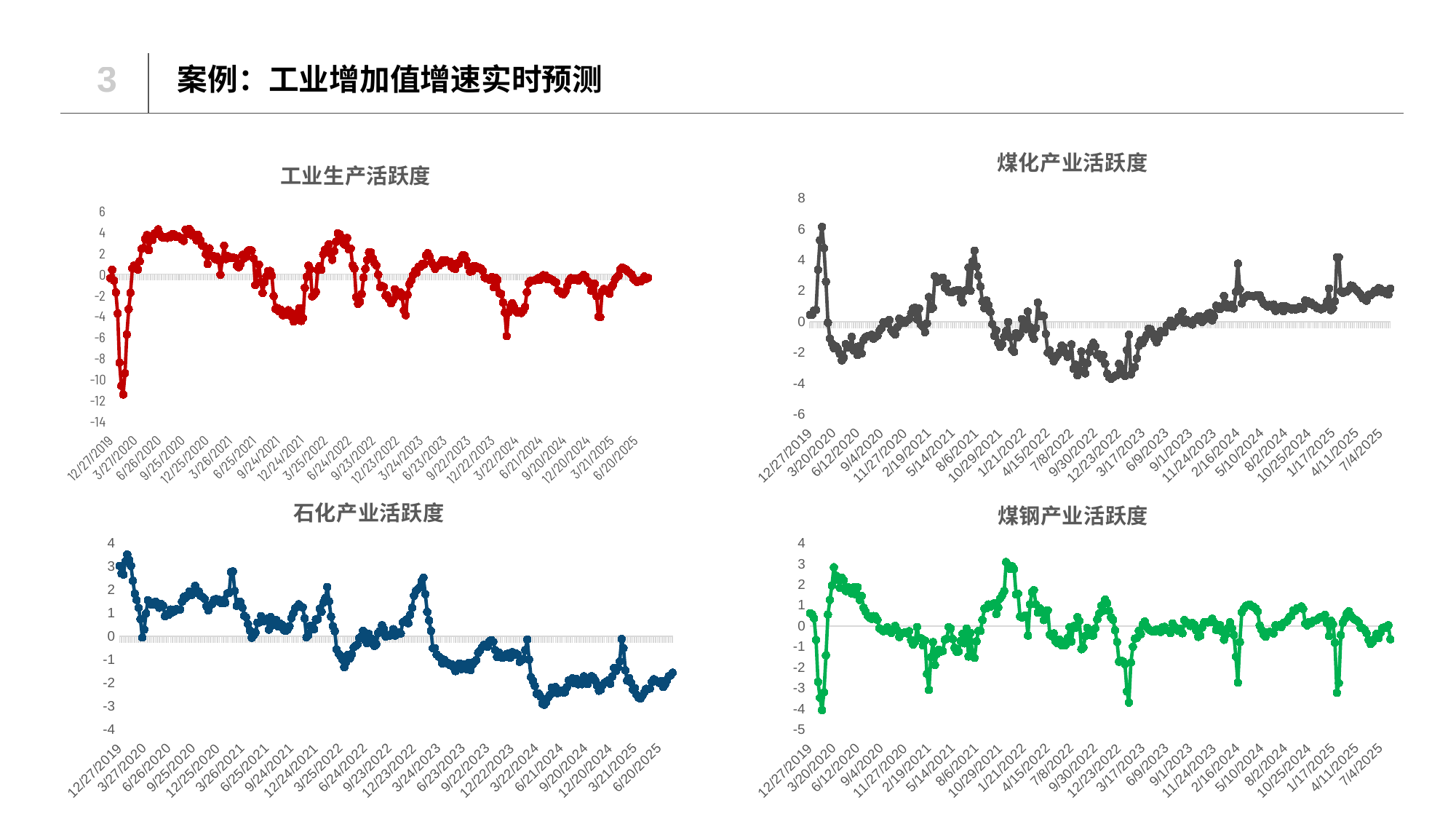

3
案例：工业增加值增速实时预测

### Chart: 煤化产业活跃度

| Category | Factor2 |
|---|---|
| 43826 | 0.44612192114386 |
| 43833 | 0.454455072884452 |
| 43840 | 0.734441106152048 |
| 43847 | 0.773106941609647 |
| 43854 | 3.372491476814 |
| 43861 | 5.2777097217059 |
| 43868 | 6.14568991715124 |
| 43875 | 4.77506882670713 |
| 43882 | 2.602313068829 |
| 43889 | -0.0584845252786355 |
| 43896 | -1.08663951090296 |
| 43903 | -1.41236689815006 |
| 43910 | -1.71290328892399 |
| 43917 | -1.58765621652608 |
| 43924 | -1.7674899274066 |
| 43931 | -2.08682796248024 |
| 43938 | -2.50562704366759 |
| 43945 | -2.31606998983006 |
| 43952 | -1.45287072923694 |
| 43959 | -1.68555113706452 |
| 43966 | -1.62135925748788 |
| 43973 | -0.983978097784322 |
| 43980 | -1.85870210614772 |
| 43987 | -1.65642571119172 |
| 43994 | -2.15972571693438 |
| 44001 | -1.58562341903214 |
| 44008 | -2.05983222549177 |
| 44015 | -1.19117176475949 |
| 44022 | -0.998618883556972 |
| 44029 | -0.941892956953766 |
| 44036 | -0.91082893543867 |
| 44043 | -0.845009892317515 |
| 44050 | -1.10302101335275 |
| 44057 | -0.987913853951937 |
| 44064 | -0.897820826810582 |
| 44071 | -0.576606108339129 |
| 44078 | -0.414030172070372 |
| 44085 | -0.0271751765012019 |
| 44092 | -0.0988098247221961 |
| 44099 | -0.131613932095057 |
| 44106 | 0.115289763778342 |
| 44113 | -0.541631331144511 |
| 44120 | -0.700258496966848 |
| 44127 | -0.823615204545857 |
| 44134 | -0.35782916461123 |
| 44141 | 0.19610710143707 |
| 44148 | -0.0926626068230754 |
| 44155 | 0.0415646734394603 |
| 44162 | -0.0768643664492154 |
| 44169 | 0.0795168396585007 |
| 44176 | 0.169322030332167 |
| 44183 | 0.550783751603495 |
| 44190 | 0.872937433344519 |
| 44197 | 0.908317447593666 |
| 44204 | 0.143225565081731 |
| 44211 | 0.847881424177927 |
| 44218 | -0.209251926185962 |
| 44225 | -0.326170205837407 |
| 44232 | -0.679204016138484 |
| 44239 | -0.102260455462974 |
| 44246 | 1.59969672392844 |
| 44253 | 0.819587292899261 |
| 44260 | 0.913767509929162 |
| 44267 | 2.96161399383226 |
| 44274 | 2.59096104445667 |
| 44281 | 2.63310093161654 |
| 44288 | 2.82826669921331 |
| 44295 | 2.85207938994051 |
| 44302 | 2.2035464036704 |
| 44309 | 2.48958408005014 |
| 44316 | 1.9442168280924 |
| 44323 | 1.90153116983457 |
| 44330 | 1.94014264202319 |
| 44337 | 2.00820447706583 |
| 44344 | 2.02993061163737 |
| 44351 | 2.0589645921531 |
| 44358 | 1.55459704885118 |
| 44365 | 1.25083517494477 |
| 44372 | 2.00455466428831 |
| 44379 | 2.07674325007292 |
| 44386 | 3.51290723112085 |
| 44393 | 2.01156365503727 |
| 44400 | 3.90084806334766 |
| 44407 | 4.61399963847854 |
| 44414 | 3.58300328451742 |
| 44421 | 2.97954263284238 |
| 44428 | 2.28589154544942 |
| 44435 | 1.31802107285084 |
| 44442 | 0.880059876614213 |
| 44449 | 1.39363157205834 |
| 44456 | 1.09472089444191 |
| 44463 | 0.624553769455479 |
| 44470 | -0.152195386636248 |
| 44477 | -0.911916452243044 |
| 44484 | -0.562993222454181 |
| 44491 | -1.365441104362 |
| 44498 | -1.63513060542017 |
| 44505 | -1.47382642659118 |
| 44512 | -0.969545138102265 |
| 44519 | -0.59712694828071 |
| 44526 | -0.0109973840631625 |
| 44533 | -1.00837886485651 |
| 44540 | -1.80972754806682 |
| 44547 | -1.95160487951357 |
| 44554 | -0.734101705514084 |
| 44561 | -1.00425135910087 |
| 44568 | -0.829990566211296 |
| 44575 | 0.174223870313167 |
| 44582 | -0.250291863920446 |
| 44589 | -0.47196517655443 |
| 44596 | 0.661178388841772 |
| 44603 | -0.353857979950655 |
| 44610 | -0.801886699997712 |
| 44617 | -1.10279635816132 |
| 44624 | -0.415000188106373 |
| 44631 | 1.24291862462557 |
| 44638 | 0.366050565970745 |
| 44645 | 0.409672466242903 |
| 44652 | 0.373209382186153 |
| 44659 | -0.786136724866831 |
| 44666 | -2.01356402078853 |
| 44673 | -1.84808972770914 |
| 44680 | -2.19761260570616 |
| 44687 | -2.55605282295888 |
| 44694 | -2.31294356806239 |
| 44701 | -2.15170578580444 |
| 44708 | -1.96714070520695 |
| 44715 | -1.54810048977727 |
| 44722 | -1.64015242720842 |
| 44729 | -2.01490890546117 |
| 44736 | -2.26653603237729 |
| 44743 | -2.09589915179375 |
| 44750 | -1.47038339259699 |
| 44757 | -3.04472399313619 |
| 44764 | -2.78019981611271 |
| 44771 | -3.47469960746971 |
| 44778 | -3.12132517892839 |
| 44785 | -1.9331988623636 |
| 44792 | -2.60751679129048 |
| 44799 | -3.3495641291017 |
| 44806 | -2.68247840549955 |
| 44813 | -1.96458347911678 |
| 44820 | -1.62512171083016 |
| 44827 | -1.36117044736428 |
| 44834 | -1.58762048652608 |
| 44841 | -2.16721163189053 |
| 44848 | -2.12155698193801 |
| 44855 | -2.39073967995717 |
| 44862 | -2.14961285314002 |
| 44869 | -2.72378054331926 |
| 44876 | -3.37431385733705 |
| 44883 | -3.59077358232348 |
| 44890 | -3.69292826515168 |
| 44897 | -3.59830377831317 |
| 44904 | -3.4979156658214 |
| 44911 | -3.46230218550184 |
| 44918 | -2.72318022774381 |
| 44925 | -2.99810034602401 |
| 44932 | -3.39080821028075 |
| 44939 | -3.52040904302898 |
| 44946 | -1.83978316363497 |
| 44953 | -0.837820213713652 |
| 44960 | -3.40596162965857 |
| 44967 | -3.05182753748016 |
| 44974 | -2.9432584935613 |
| 44981 | -2.37293932800743 |
| 44988 | -1.56297857089207 |
| 44995 | -1.21002585365192 |
| 45002 | -1.37720037711778 |
| 45009 | -1.11576881683438 |
| 45016 | -0.846283752243519 |
| 45023 | -0.446950003633741 |
| 45030 | -0.4945521201348 |
| 45037 | -0.738611443032729 |
| 45044 | -1.09096277285336 |
| 45051 | -1.33639058786934 |
| 45058 | -1.07332392127834 |
| 45065 | -0.612882542071644 |
| 45072 | -0.652662874356757 |
| 45079 | -0.684877718203139 |
| 45086 | -0.251675583616451 |
| 45093 | -0.159122749444463 |
| 45100 | 0.0764441660788543 |
| 45107 | -0.320154926259329 |
| 45114 | -0.10747543561833 |
| 45121 | 0.00432108422929316 |
| 45128 | 0.297775310325779 |
| 45135 | 0.353917850801229 |
| 45142 | 0.665541670591275 |
| 45149 | -0.0760489279533301 |
| 45156 | 0.131084436757269 |
| 45163 | -0.0447248351032697 |
| 45170 | -0.0575440993945431 |
| 45177 | -0.181745254202153 |
| 45184 | 0.129258897994132 |
| 45191 | 0.114910905662561 |
| 45198 | 0.347840439001252 |
| 45205 | 0.330809749679367 |
| 45212 | -0.0188406802215703 |
| 45219 | 0.133520062343783 |
| 45226 | 0.364315825935895 |
| 45233 | 0.534442892926849 |
| 45240 | 0.566770254703755 |
| 45247 | 0.0871320359900502 |
| 45254 | 0.337375097336934 |
| 45261 | 1.03859210771583 |
| 45268 | 1.02232536743035 |
| 45275 | 0.816863663248493 |
| 45282 | 0.94679032166252 |
| 45289 | 1.67425249238799 |
| 45296 | 1.16120355347297 |
| 45303 | 0.915365341038089 |
| 45310 | 1.04696065199187 |
| 45317 | 1.10512310826399 |
| 45324 | 0.855556379411531 |
| 45331 | 1.93796970485187 |
| 45338 | 3.76912240996782 |
| 45345 | 2.1159540589612 |
| 45352 | 1.18937221430979 |
| 45359 | 1.51296255704444 |
| 45366 | 1.64252609345054 |
| 45373 | 1.72543925707882 |
| 45380 | 1.66556973799764 |
| 45387 | 1.67778449212287 |
| 45394 | 1.6491471136237 |
| 45401 | 1.69785126519395 |
| 45408 | 1.7099791209129 |
| 45415 | 1.73273049185984 |
| 45422 | 1.4267521707985 |
| 45429 | 1.17224328027159 |
| 45436 | 1.11211626969188 |
| 45443 | 0.991353049113779 |
| 45450 | 1.08444616739082 |
| 45457 | 0.992044493231242 |
| 45464 | 1.12401920251248 |
| 45471 | 0.699422555211616 |
| 45478 | 0.893836752411778 |
| 45485 | 0.842760128355983 |
| 45492 | 1.00306145958703 |
| 45499 | 0.677225919537911 |
| 45506 | 1.00321751795976 |
| 45513 | 0.937205285339121 |
| 45520 | 0.877415020419181 |
| 45527 | 0.797948180784186 |
| 45534 | 0.874378890285075 |
| 45541 | 0.790942706400874 |
| 45548 | 0.831174565035885 |
| 45555 | 0.953659617443315 |
| 45562 | 0.870183849247944 |
| 45569 | 0.852496861571317 |
| 45576 | 1.38048988430404 |
| 45583 | 1.35861949744767 |
| 45590 | 1.18608915632946 |
| 45597 | 1.2636503718973 |
| 45604 | 1.08178589948335 |
| 45611 | 1.05248669720243 |
| 45618 | 0.888919454810201 |
| 45625 | 0.891064666503542 |
| 45632 | 0.801545656299616 |
| 45639 | 0.859362185841905 |
| 45646 | 0.97700190210652 |
| 45653 | 1.30492265876992 |
| 45660 | 2.15891663540904 |
| 45667 | 0.752262850692303 |
| 45674 | 0.875250161098772 |
| 45681 | 1.33573681398942 |
| 45688 | 4.1813952295683 |
| 45695 | 4.18682809909816 |
| 45702 | 1.98521668551494 |
| 45709 | 1.8694318056868 |
| 45716 | 1.93630290419452 |
| 45723 | 1.94626964133281 |
| 45730 | 2.08602283991736 |
| 45737 | 2.35081780898252 |
| 45744 | 2.3171634443092 |
| 45751 | 2.16197341240022 |
| 45758 | 2.05369127849241 |
| 45765 | 1.90698769283028 |
| 45772 | 1.75256493075428 |
| 45779 | 1.52767153156367 |
| 45786 | 1.48758232368152 |
| 45793 | 1.36658583838457 |
| 45800 | 1.74278085280126 |
| 45807 | 1.7263084291848 |
| 45814 | 1.84143397481342 |
| 45821 | 2.01014713469761 |
| 45828 | 1.92976213694704 |
| 45835 | 2.17930545280164 |
| 45842 | 2.14252726649816 |
| 45849 | 1.91444307526532 |
| 45856 | 1.99959377186413 |
| 45863 | 1.80754799531228 |
| 45870 | 1.76166565229532 |
| 45877 | 2.15162324513755 |

### Chart: 工业生产活跃度

| Category | Factor1 |
|---|---|
| 43826 | -0.400612501404634 |
| 43833 | 0.404062520865727 |
| 43840 | -0.62913878722345 |
| 43847 | -1.74912713510754 |
| 43854 | -3.75613309124195 |
| 43861 | -8.45481821260093 |
| 43868 | -10.6582684875031 |
| 43875 | -11.4836644506721 |
| 43882 | -9.45347478715672 |
| 43889 | -5.76240731208549 |
| 43896 | -3.34926696983462 |
| 43903 | -1.78758162878076 |
| 43910 | 0.545046608982545 |
| 43917 | 0.828933919916712 |
| 43924 | 0.702241370016903 |
| 43931 | 0.419410129810348 |
| 43938 | 1.2186209116979 |
| 43945 | 2.3987701111747 |
| 43952 | 2.4769042698466 |
| 43959 | 3.34263611449427 |
| 43966 | 3.70778782225583 |
| 43973 | 2.28069218817538 |
| 43980 | 3.21524960966021 |
| 43987 | 3.2634425475417 |
| 43994 | 3.84605921728435 |
| 44001 | 3.80287574199052 |
| 44008 | 4.25775827844062 |
| 44015 | 3.78012183356625 |
| 44022 | 3.50554394843584 |
| 44029 | 3.4816901536355 |
| 44036 | 3.51184312171823 |
| 44043 | 3.44070498070605 |
| 44050 | 3.63592297463215 |
| 44057 | 3.50924255184775 |
| 44064 | 3.82836602922251 |
| 44071 | 3.73684070686949 |
| 44078 | 3.52101044779644 |
| 44085 | 3.59467898239396 |
| 44092 | 3.48030784905079 |
| 44099 | 3.29651864458266 |
| 44106 | 3.15699714101687 |
| 44113 | 4.21492144423412 |
| 44120 | 3.84183527474814 |
| 44127 | 4.29617828849612 |
| 44134 | 4.01635273692774 |
| 44141 | 3.64698409385799 |
| 44148 | 3.73885940045756 |
| 44155 | 3.20802046738127 |
| 44162 | 3.7070222556394 |
| 44169 | 3.24270304469616 |
| 44176 | 2.7153970951117 |
| 44183 | 2.65916668345776 |
| 44190 | 1.88822343764349 |
| 44197 | 0.956590041791556 |
| 44204 | 2.44973632734218 |
| 44211 | 1.71245333626794 |
| 44218 | 1.71815696590958 |
| 44225 | 1.43115117222273 |
| 44232 | 1.65362663456698 |
| 44239 | 1.28432225746175 |
| 44246 | -0.0681086086992849 |
| 44253 | 1.39282030685423 |
| 44260 | 2.71175682469095 |
| 44267 | 1.42151360419417 |
| 44274 | 1.69896327080014 |
| 44281 | 1.52773839365636 |
| 44288 | 1.51372214733122 |
| 44295 | 1.57561522861837 |
| 44302 | 1.5291556909632 |
| 44309 | 0.809726717577754 |
| 44316 | 0.646934856709277 |
| 44323 | 0.991025775007602 |
| 44330 | 1.83177337500109 |
| 44337 | 1.49996536027723 |
| 44344 | 1.64857238710648 |
| 44351 | 2.2082325607723 |
| 44358 | 2.3004975959772 |
| 44365 | 2.2278630918872 |
| 44372 | 1.49365547788214 |
| 44379 | -1.04517517036478 |
| 44386 | 0.0694254320055497 |
| 44393 | 0.899057878922693 |
| 44400 | -0.770529443279033 |
| 44407 | -1.8027168561653 |
| 44414 | -0.801117010817259 |
| 44421 | -0.20327437234461 |
| 44428 | 0.28406834867194 |
| 44435 | 0.295086060339724 |
| 44442 | -0.15560298867004 |
| 44449 | -2.10212224984623 |
| 44456 | -3.32710103919006 |
| 44463 | -3.24050917059144 |
| 44470 | -3.55769866623499 |
| 44477 | -3.40934251055949 |
| 44484 | -3.93323440664625 |
| 44491 | -3.71762817482289 |
| 44498 | -3.90388489426849 |
| 44505 | -3.44511796480314 |
| 44512 | -3.6328225158896 |
| 44519 | -4.13513994318576 |
| 44526 | -4.52688812491366 |
| 44533 | -4.39069193504764 |
| 44540 | -3.73114213927087 |
| 44547 | -3.25016376417107 |
| 44554 | -4.47152090503119 |
| 44561 | -4.20046777847112 |
| 44568 | -1.30380882212769 |
| 44575 | -0.265181360615413 |
| 44582 | 0.800236259947342 |
| 44589 | 0.439538621455221 |
| 44596 | -2.13234915320016 |
| 44603 | -1.94082429780952 |
| 44610 | -1.71351893927466 |
| 44617 | 0.369586507606009 |
| 44624 | 0.75361604820611 |
| 44631 | 0.414182845246682 |
| 44638 | 1.87311033941756 |
| 44645 | 2.31817477972589 |
| 44652 | 2.26404085068216 |
| 44659 | 2.83684742074825 |
| 44666 | 1.93982312684757 |
| 44673 | 1.35720750143458 |
| 44680 | 2.18704933627752 |
| 44687 | 3.07530023662033 |
| 44694 | 3.88866322660343 |
| 44701 | 3.77476982542658 |
| 44708 | 3.43710504759801 |
| 44715 | 2.92432083440375 |
| 44722 | 2.78167274017116 |
| 44729 | 3.42660471511596 |
| 44736 | 2.34150488376214 |
| 44743 | 2.43823802496801 |
| 44750 | 0.828138293050658 |
| 44757 | 0.515067925387235 |
| 44764 | -2.20752438780129 |
| 44771 | -2.84876282032456 |
| 44778 | -2.63627093251312 |
| 44785 | -1.89745567674574 |
| 44792 | -0.338780348297503 |
| 44799 | 0.499546890925402 |
| 44806 | 1.34918350132522 |
| 44813 | 2.08156235081638 |
| 44820 | 2.05536033611516 |
| 44827 | 1.51287094476758 |
| 44834 | 1.03234790604952 |
| 44841 | 0.823960974933491 |
| 44848 | -0.0514813070716217 |
| 44855 | -1.23717087654094 |
| 44862 | -1.13832349533282 |
| 44869 | -1.21655911704435 |
| 44876 | -2.04340382989109 |
| 44883 | -2.04286721712687 |
| 44890 | -2.43240196214285 |
| 44897 | -2.77765154382306 |
| 44904 | -2.47966914873991 |
| 44911 | -1.44248133929189 |
| 44918 | -2.05253460963211 |
| 44925 | -1.92196474513411 |
| 44932 | -1.7428262878394 |
| 44939 | -2.16959885459285 |
| 44946 | -3.48302826724022 |
| 44953 | -3.92999011574629 |
| 44960 | -1.96711425076613 |
| 44967 | -0.982235765558282 |
| 44974 | -0.602437747975388 |
| 44981 | -0.0927426752049694 |
| 44988 | 0.296560122336871 |
| 44995 | 0.117777037529719 |
| 45002 | 0.708323704982921 |
| 45009 | 0.681263568158668 |
| 45016 | 0.976735526973776 |
| 45023 | 0.930069526780357 |
| 45030 | 1.77969447023988 |
| 45037 | 1.98930086984877 |
| 45044 | 1.67522597057932 |
| 45051 | 1.1290958902834 |
| 45058 | 0.857444456424353 |
| 45065 | 0.498521754263349 |
| 45072 | 0.746344185982158 |
| 45079 | 0.805851948647484 |
| 45086 | 0.991052404060951 |
| 45093 | 1.32952020294429 |
| 45100 | 1.13076570858068 |
| 45107 | 1.31938546436468 |
| 45114 | 1.19612380468021 |
| 45121 | 1.19263868274266 |
| 45128 | 0.692979956588 |
| 45135 | 0.553296241544115 |
| 45142 | 0.47600753089045 |
| 45149 | 1.01292879868892 |
| 45156 | 0.980161344505671 |
| 45163 | 1.39070380101256 |
| 45170 | 1.79018214690591 |
| 45177 | 1.77122430761426 |
| 45184 | 1.32101429257739 |
| 45191 | 0.76816761003501 |
| 45198 | 0.24103384510115 |
| 45205 | 0.264246107067331 |
| 45212 | 0.776808913229941 |
| 45219 | 0.760326569414283 |
| 45226 | 0.583945694014446 |
| 45233 | 0.590317279516429 |
| 45240 | 0.527694226988028 |
| 45247 | 0.2910712168903 |
| 45254 | -0.307202159800428 |
| 45261 | -0.437261508768591 |
| 45268 | -0.469301459458819 |
| 45275 | -0.562972416861719 |
| 45282 | -0.275422004047074 |
| 45289 | -1.26638065469369 |
| 45296 | -0.363140324787182 |
| 45303 | -0.560090140880933 |
| 45310 | -1.82503263109502 |
| 45317 | -1.90972889837634 |
| 45324 | -2.70875279804514 |
| 45331 | -3.65683436712682 |
| 45338 | -5.9116144005887 |
| 45345 | -3.64647105280642 |
| 45352 | -3.10982851769706 |
| 45359 | -2.77823007648265 |
| 45366 | -3.13355324607406 |
| 45373 | -3.49395969536184 |
| 45380 | -3.67874271937388 |
| 45387 | -3.55113345699011 |
| 45394 | -3.70934217734519 |
| 45401 | -3.48745195727993 |
| 45408 | -3.13094981073762 |
| 45415 | -1.72532700864836 |
| 45422 | -0.860420068387016 |
| 45429 | -0.646424139152763 |
| 45436 | -0.639226247322044 |
| 45443 | -0.634322496566174 |
| 45450 | -0.53770253788535 |
| 45457 | -0.393285037863387 |
| 45464 | -0.558571658930711 |
| 45471 | -0.273910842371978 |
| 45478 | -0.113529549873088 |
| 45485 | -0.132675052903561 |
| 45492 | -0.488809092713757 |
| 45499 | -0.389873595093969 |
| 45506 | -0.464371372613961 |
| 45513 | -0.559620568135946 |
| 45520 | -0.71319234786785 |
| 45527 | -0.818457323808779 |
| 45534 | -1.57636235895609 |
| 45541 | -1.65501857845908 |
| 45548 | -1.86741828616536 |
| 45555 | -1.91711285774183 |
| 45562 | -1.65268788442 |
| 45569 | -1.15552580820497 |
| 45576 | -0.663238541730357 |
| 45583 | -0.391988214515398 |
| 45590 | -0.39842408218662 |
| 45597 | -0.543199576175013 |
| 45604 | -0.437341275002431 |
| 45611 | -0.621590530933719 |
| 45618 | -0.316742874738575 |
| 45625 | -0.31838930346743 |
| 45632 | -0.0822469869141649 |
| 45639 | -0.226015994467755 |
| 45646 | -0.66623489394551 |
| 45653 | -0.869114640831227 |
| 45660 | -1.58144737232259 |
| 45667 | -0.950232990995928 |
| 45674 | -0.925287148299905 |
| 45681 | -2.1263637034804 |
| 45688 | -4.0644216161541 |
| 45695 | -4.11996552383055 |
| 45702 | -1.64829720547766 |
| 45709 | -1.40936656408282 |
| 45716 | -1.53565108263874 |
| 45723 | -1.65303007947876 |
| 45730 | -1.87532820480601 |
| 45737 | -1.26475040269168 |
| 45744 | -1.01957976758537 |
| 45751 | -0.528130359105669 |
| 45758 | -0.317935688466308 |
| 45765 | -0.157044995137992 |
| 45772 | 0.442220019402002 |
| 45779 | 0.612508336548638 |
| 45786 | 0.538745722524504 |
| 45793 | 0.449362623264923 |
| 45800 | 0.236366617298442 |
| 45807 | 0.127673471548009 |
| 45814 | -0.0372644314422105 |
| 45821 | -0.424421628902768 |
| 45828 | -0.577105933271268 |
| 45835 | -0.747440269600049 |
| 45842 | -0.654699052244507 |
| 45849 | -0.698512780383063 |
| 45856 | -0.479075935869968 |
| 45863 | -0.236707426910993 |
| 45870 | -0.462603465353185 |
| 45877 | -0.355163218235868 |

### Chart: 煤钢产业活跃度

| Category | Factor4 |
|---|---|
| 43826 | 0.622002907547551 |
| 43833 | 0.566105394724466 |
| 43840 | 0.377920403557999 |
| 43847 | -0.673613653782159 |
| 43854 | -2.700404035335 |
| 43861 | -3.46981872424897 |
| 43868 | -4.0651340475674 |
| 43875 | -3.204216623217 |
| 43882 | -1.41626080440598 |
| 43889 | 0.557474715277168 |
| 43896 | 1.26483997603183 |
| 43903 | 1.96648065854862 |
| 43910 | 2.84505067895607 |
| 43917 | 2.4388931127655 |
| 43924 | 2.2396541886923 |
| 43931 | 1.84915870665978 |
| 43938 | 2.34920060675713 |
| 43945 | 2.21842612031037 |
| 43952 | 1.69224321153683 |
| 43959 | 1.8870050621302 |
| 43966 | 1.80342774719063 |
| 43973 | 1.57640212002832 |
| 43980 | 1.87020207492343 |
| 43987 | 1.52907453665934 |
| 43994 | 1.87640731686577 |
| 44001 | 1.26744951350713 |
| 44008 | 1.45616731901818 |
| 44015 | 0.888668352913557 |
| 44022 | 0.693681373720394 |
| 44029 | 0.512537971571606 |
| 44036 | 0.414717814654775 |
| 44043 | 0.350225488763662 |
| 44050 | 0.488304169171923 |
| 44057 | 0.466202874125736 |
| 44064 | 0.296786976017084 |
| 44071 | -0.108473980225526 |
| 44078 | -0.156079867247681 |
| 44085 | -0.246208903396548 |
| 44092 | -0.15751408578356 |
| 44099 | -0.0554743267351747 |
| 44106 | -0.255410475265814 |
| 44113 | -0.338063053090325 |
| 44120 | -0.203736864271922 |
| 44127 | 0.00946353822549753 |
| 44134 | -0.195424994025326 |
| 44141 | -0.529205479689989 |
| 44148 | -0.34598642483624 |
| 44155 | -0.337810505303062 |
| 44162 | -0.295576201622468 |
| 44169 | -0.352321530281205 |
| 44176 | -0.250875037809219 |
| 44183 | -0.674168827947066 |
| 44190 | -0.895021333278157 |
| 44197 | -0.763456094913025 |
| 44204 | -0.0421574814241691 |
| 44211 | -0.58593637847866 |
| 44218 | -0.59298921712735 |
| 44225 | -0.941586225267953 |
| 44232 | -0.700640282155297 |
| 44239 | -2.31194287222168 |
| 44246 | -3.08865739688428 |
| 44253 | -1.50471314155306 |
| 44260 | -0.776547812886788 |
| 44267 | -1.88350358450895 |
| 44274 | -1.34457796798899 |
| 44281 | -1.14474340419475 |
| 44288 | -1.2316013575924 |
| 44295 | -1.20961798594005 |
| 44302 | -0.655559123284664 |
| 44309 | -0.611788215506008 |
| 44316 | -0.0448223211823936 |
| 44323 | -0.107433739133643 |
| 44330 | -0.627501971057909 |
| 44337 | -1.05776027843491 |
| 44344 | -1.24204203738647 |
| 44351 | -1.23138765272475 |
| 44358 | -0.708953597858091 |
| 44365 | -0.366313933765062 |
| 44372 | -0.838922860862941 |
| 44379 | -0.111715893119886 |
| 44386 | -1.47396423426525 |
| 44393 | -0.32617798285625 |
| 44400 | -1.4435111267776 |
| 44407 | -1.53821125326518 |
| 44414 | -0.736183922753259 |
| 44421 | -0.232294562244899 |
| 44428 | -0.232675902520048 |
| 44435 | 0.293652544379255 |
| 44442 | 0.845336144572978 |
| 44449 | 0.855896598966034 |
| 44456 | 1.05088853384282 |
| 44463 | 0.932460074864864 |
| 44470 | 1.02526735719267 |
| 44477 | 1.10245392954428 |
| 44484 | 0.5812474256606 |
| 44491 | 0.903303195824172 |
| 44498 | 1.33938493850292 |
| 44505 | 1.49360583046023 |
| 44512 | 1.68492528239791 |
| 44519 | 3.09471401536861 |
| 44526 | 2.92693846073884 |
| 44533 | 2.7618780520331 |
| 44540 | 2.88407752893339 |
| 44547 | 2.75155291948261 |
| 44554 | 1.53230011664869 |
| 44561 | 1.57134495029498 |
| 44568 | 0.457322216540363 |
| 44575 | 0.409019552085608 |
| 44582 | 0.489669438294314 |
| 44589 | 0.517173474883883 |
| 44596 | -0.456566829996128 |
| 44603 | 1.0431225159136 |
| 44610 | 1.65380638825648 |
| 44617 | 1.73483400707648 |
| 44624 | 1.05625846218167 |
| 44631 | 0.655515960016801 |
| 44638 | 0.862435638750655 |
| 44645 | 0.647727106214035 |
| 44652 | 0.289162985390354 |
| 44659 | 0.652365483839719 |
| 44666 | 0.765744577222743 |
| 44673 | -0.413717332209019 |
| 44680 | -0.48686268776678 |
| 44687 | -0.353825818205536 |
| 44694 | -0.746281368631677 |
| 44701 | -0.834034086447319 |
| 44708 | -0.651328885822037 |
| 44715 | -0.933887831633209 |
| 44722 | -0.81597932363191 |
| 44729 | -0.920967053698607 |
| 44736 | -0.583384864333704 |
| 44743 | -0.0491521273526334 |
| 44750 | -0.745516096144083 |
| 44757 | 0.00216691619081678 |
| 44764 | -0.0843229935259272 |
| 44771 | 0.428010400404933 |
| 44778 | 0.24579033230925 |
| 44785 | -1.12214033158831 |
| 44792 | -1.03633260977023 |
| 44799 | -0.478550917368454 |
| 44806 | -0.08407588330556 |
| 44813 | -0.299533886696807 |
| 44820 | -0.45030833501774 |
| 44827 | -0.45628381635847 |
| 44834 | -0.115588746822304 |
| 44841 | 0.325949865092267 |
| 44848 | 0.615053691673506 |
| 44855 | 0.983875940501445 |
| 44862 | 0.739491445561471 |
| 44869 | 1.27989685394045 |
| 44876 | 1.10145515497816 |
| 44883 | 0.728543224067639 |
| 44890 | 0.425750678277906 |
| 44897 | 0.298098607735466 |
| 44904 | -0.200142317649498 |
| 44911 | -0.771352375346752 |
| 44918 | -1.72840090492072 |
| 44925 | -1.66381643341658 |
| 44932 | -1.71189002903167 |
| 44939 | -1.85008842393085 |
| 44946 | -3.15625051663579 |
| 44953 | -3.69924675144095 |
| 44960 | -1.76221276567848 |
| 44967 | -0.998342492225317 |
| 44974 | -0.609627969912996 |
| 44981 | -0.57501007471773 |
| 44988 | -0.22369760137018 |
| 44995 | -0.383902608143588 |
| 45002 | 0.0837154275535551 |
| 45009 | 0.219898510278565 |
| 45016 | -0.0317118562213011 |
| 45023 | -0.156792823557018 |
| 45030 | -0.219904063433986 |
| 45037 | -0.271107065451958 |
| 45044 | -0.261696574712263 |
| 45051 | -0.153601526938722 |
| 45058 | -0.226890872252228 |
| 45065 | -0.285825609695405 |
| 45072 | -0.0510603670328999 |
| 45079 | -0.0378615472173935 |
| 45086 | -0.200741171439627 |
| 45093 | -0.225047467352263 |
| 45100 | -0.339320836697598 |
| 45107 | 0.127780258566039 |
| 45114 | -0.0152645722847512 |
| 45121 | -0.132768867084343 |
| 45128 | -0.233396628478696 |
| 45135 | -0.139791599204164 |
| 45142 | -0.348343144528396 |
| 45149 | 0.286895754429147 |
| 45156 | 0.127303951896713 |
| 45163 | 0.13802438186947 |
| 45170 | 0.00670596840813088 |
| 45177 | 0.152832825550493 |
| 45184 | 0.0700432272981774 |
| 45191 | -0.213090992284136 |
| 45198 | -0.524417042273719 |
| 45205 | -0.471107583661919 |
| 45212 | -0.0670631868983035 |
| 45219 | 0.183935866406694 |
| 45226 | 0.190561063056295 |
| 45233 | 0.182857356438189 |
| 45240 | 0.190725131912427 |
| 45247 | 0.358106464562263 |
| 45254 | 0.178005972182387 |
| 45261 | -0.183781077913704 |
| 45268 | -0.0864197458173896 |
| 45275 | 0.0429782458631679 |
| 45282 | -0.279485439286828 |
| 45289 | -0.665037273366543 |
| 45296 | -0.41246315911216 |
| 45303 | -0.0908885760303382 |
| 45310 | 0.180362802583803 |
| 45317 | -0.114891299682848 |
| 45324 | -0.427937287978884 |
| 45331 | -1.48296184120536 |
| 45338 | -2.73966178257296 |
| 45345 | -0.776250579111269 |
| 45352 | 0.668819330727248 |
| 45359 | 0.839185606863943 |
| 45366 | 0.980169612574321 |
| 45373 | 1.01653277026144 |
| 45380 | 1.04842333444568 |
| 45387 | 0.956178156489314 |
| 45394 | 0.939339828914749 |
| 45401 | 0.858756471114799 |
| 45408 | 0.700287036596236 |
| 45415 | 0.0286280649673885 |
| 45422 | -0.188615211155712 |
| 45429 | -0.41015404076598 |
| 45436 | -0.513836762567354 |
| 45443 | -0.290384632167035 |
| 45450 | -0.279678478481692 |
| 45457 | -0.294015457570889 |
| 45464 | -0.356739224736505 |
| 45471 | 0.0418362440519982 |
| 45478 | -0.0335118503915592 |
| 45485 | 0.0381272108997977 |
| 45492 | -0.0439513981155627 |
| 45499 | 0.150851342679198 |
| 45506 | 0.190825366583646 |
| 45513 | 0.259595945475497 |
| 45520 | 0.440980357514369 |
| 45527 | 0.484820186237022 |
| 45534 | 0.759095363705272 |
| 45541 | 0.740042398669242 |
| 45548 | 0.873521406375849 |
| 45555 | 0.856980247318286 |
| 45562 | 0.949961317975112 |
| 45569 | 0.83084992420498 |
| 45576 | 0.121250800244596 |
| 45583 | 0.0305232279979904 |
| 45590 | 0.186986396088497 |
| 45597 | 0.134451923093755 |
| 45604 | 0.257801903806007 |
| 45611 | 0.269526870304735 |
| 45618 | 0.309457503173924 |
| 45625 | 0.397549961927332 |
| 45632 | 0.444662962962158 |
| 45639 | 0.408982100085647 |
| 45646 | 0.547331738376251 |
| 45653 | 0.144813711777215 |
| 45660 | -0.481781526889764 |
| 45667 | 0.257026318783552 |
| 45674 | 0.0964337446362719 |
| 45681 | -0.801863215396123 |
| 45688 | -3.22770148455169 |
| 45695 | -2.75233542387534 |
| 45702 | -0.434884315693941 |
| 45709 | 0.161137915179418 |
| 45716 | 0.339350726089561 |
| 45723 | 0.606229714591841 |
| 45730 | 0.711863669890104 |
| 45737 | 0.520701322583784 |
| 45744 | 0.408945674970447 |
| 45751 | 0.319793629888798 |
| 45758 | 0.265752192316188 |
| 45765 | 0.184128078215665 |
| 45772 | -0.0823481331942131 |
| 45779 | -0.103162418551582 |
| 45786 | -0.175643735435722 |
| 45793 | -0.346306636152062 |
| 45800 | -0.662777959314888 |
| 45807 | -0.863555648683495 |
| 45814 | -0.774986988927041 |
| 45821 | -0.624788280876764 |
| 45828 | -0.375465619495008 |
| 45835 | -0.584870186730789 |
| 45842 | -0.325226769030595 |
| 45849 | -0.082046400338224 |
| 45856 | -0.052025468980936 |
| 45863 | -0.0753495641445436 |
| 45870 | 0.0343924764265228 |
| 45877 | -0.635635996272962 |

### Chart: 石化产业活跃度

| Category | Factor3 |
|---|---|
| 43826 | 3.02828670715696 |
| 43833 | 2.70340203304421 |
| 43840 | 2.65807320360832 |
| 43847 | 3.22329151923971 |
| 43854 | 3.52276545122639 |
| 43861 | 3.30215001789603 |
| 43868 | 3.03271471078207 |
| 43875 | 2.39381924875282 |
| 43882 | 1.83928624065934 |
| 43889 | 1.5694527455993 |
| 43896 | 1.23001951056511 |
| 43903 | 0.740513061708819 |
| 43910 | -0.0471727966175251 |
| 43917 | 0.299636384052146 |
| 43924 | 0.99057451007291 |
| 43931 | 1.55349588972968 |
| 43938 | 1.45776347312426 |
| 43945 | 1.35872550171837 |
| 43952 | 1.46411475239258 |
| 43959 | 1.49382430892492 |
| 43966 | 1.34560410683459 |
| 43973 | 1.23246634551737 |
| 43980 | 1.394109947066 |
| 43987 | 1.32339569796812 |
| 43994 | 0.867077815338543 |
| 44001 | 0.964346840199516 |
| 44008 | 0.931122310399243 |
| 44015 | 1.15975551411633 |
| 44022 | 1.03929482611576 |
| 44029 | 1.08118173878903 |
| 44036 | 1.17120480540624 |
| 44043 | 1.14486069465147 |
| 44050 | 1.15667404823715 |
| 44057 | 1.48770981177987 |
| 44064 | 1.70061761242046 |
| 44071 | 1.65838264156728 |
| 44078 | 1.78119370687789 |
| 44085 | 1.93264128572477 |
| 44092 | 1.76874534122369 |
| 44099 | 1.85664199070801 |
| 44106 | 2.17257914580987 |
| 44113 | 1.87223911617177 |
| 44120 | 1.92986232692049 |
| 44127 | 1.73661423992987 |
| 44134 | 1.69762167208177 |
| 44141 | 1.61350191427817 |
| 44148 | 1.29343740363648 |
| 44155 | 1.11765213695443 |
| 44162 | 1.33688363461396 |
| 44169 | 1.39755997026607 |
| 44176 | 1.57307576160897 |
| 44183 | 1.60468718030305 |
| 44190 | 1.59097741231599 |
| 44197 | 1.47758631970448 |
| 44204 | 1.42113794985978 |
| 44211 | 1.56874013385234 |
| 44218 | 1.44673623260831 |
| 44225 | 1.85162398524306 |
| 44232 | 1.8654735633535 |
| 44239 | 2.76816620447603 |
| 44246 | 2.7975767612348 |
| 44253 | 1.95213323378909 |
| 44260 | 1.32040049101882 |
| 44267 | 1.47712507774297 |
| 44274 | 1.48051521689265 |
| 44281 | 1.23559914058462 |
| 44288 | 0.890077801984065 |
| 44295 | 0.825645584241004 |
| 44302 | 0.530877532124559 |
| 44309 | 0.255595921897798 |
| 44316 | -0.0625838129980635 |
| 44323 | 0.0443953019474947 |
| 44330 | 0.169344487522498 |
| 44337 | 0.590595263191996 |
| 44344 | 0.602634837789328 |
| 44351 | 0.875829212645902 |
| 44358 | 0.641881402810972 |
| 44365 | 0.707887077756474 |
| 44372 | 0.754652844358752 |
| 44379 | 0.291753799853655 |
| 44386 | 0.837704536881446 |
| 44393 | 0.477351098558554 |
| 44400 | 0.681015760206773 |
| 44407 | 0.706435740452189 |
| 44414 | 0.423140424266083 |
| 44421 | 0.553753617708777 |
| 44428 | 0.501337226509937 |
| 44435 | 0.263692186256537 |
| 44442 | 0.234516383501679 |
| 44449 | 0.2992425493138 |
| 44456 | 0.440180590779179 |
| 44463 | 0.787403810416151 |
| 44470 | 0.992856246423705 |
| 44477 | 1.20931777467811 |
| 44484 | 1.26645096360922 |
| 44491 | 1.38331931544139 |
| 44498 | 1.28691509407854 |
| 44505 | 1.25094860295499 |
| 44512 | 0.773310506693732 |
| 44519 | -0.036184884717187 |
| 44526 | 0.0654578440682402 |
| 44533 | 0.461165485502841 |
| 44540 | 0.438961795653908 |
| 44547 | 0.307868164331317 |
| 44554 | 0.728712098394702 |
| 44561 | 0.730457174385819 |
| 44568 | 1.1920098847896 |
| 44575 | 1.05798188740793 |
| 44582 | 1.45839387172681 |
| 44589 | 1.64374968363981 |
| 44596 | 2.12706926441211 |
| 44603 | 1.50036108439775 |
| 44610 | 0.851954707581032 |
| 44617 | 0.43639255220681 |
| 44624 | 0.220932359446029 |
| 44631 | -0.561241503948023 |
| 44638 | -0.738976115706903 |
| 44645 | -0.835542275458174 |
| 44652 | -0.999076050875114 |
| 44659 | -1.33001847169459 |
| 44666 | -1.10615785606542 |
| 44673 | -0.783655807973529 |
| 44680 | -0.944935344109978 |
| 44687 | -0.760771262382064 |
| 44694 | -0.469713323737064 |
| 44701 | -0.41071880369817 |
| 44708 | -0.340599878443445 |
| 44715 | -0.0639661922671295 |
| 44722 | 0.000829893380348306 |
| 44729 | 0.246216016529337 |
| 44736 | -0.164097414836349 |
| 44743 | -0.290967762254398 |
| 44750 | 0.110809922584662 |
| 44757 | -0.274892483762882 |
| 44764 | -0.113811157761111 |
| 44771 | -0.412259254452502 |
| 44778 | -0.341398674505554 |
| 44785 | 0.1474130609491 |
| 44792 | 0.236423806173271 |
| 44799 | 0.481232687401959 |
| 44806 | 0.327288796230804 |
| 44813 | -0.0121977176953858 |
| 44820 | 0.0616613740406449 |
| 44827 | 0.0261740080664362 |
| 44834 | 0.105979684644955 |
| 44841 | 0.314516253110954 |
| 44848 | 0.0348998067884931 |
| 44855 | 0.10811571220905 |
| 44862 | 0.185062096656488 |
| 44869 | 0.129105907585679 |
| 44876 | 0.604557876087369 |
| 44883 | 0.622536307849979 |
| 44890 | 0.722726529028733 |
| 44897 | 0.567459592202533 |
| 44904 | 0.932085167257582 |
| 44911 | 1.23568703629986 |
| 44918 | 1.74824506811882 |
| 44925 | 1.95895474110064 |
| 44932 | 2.02865372249691 |
| 44939 | 2.09605787373108 |
| 44946 | 2.36368772763867 |
| 44953 | 2.52032744959213 |
| 44960 | 1.81647745623619 |
| 44967 | 1.05390982555818 |
| 44974 | 0.688019817904207 |
| 44981 | 0.239409817319009 |
| 44988 | -0.50917126340743 |
| 44995 | -0.506315761690562 |
| 45002 | -0.78296010053433 |
| 45009 | -0.864044022966624 |
| 45016 | -0.9218295307585 |
| 45023 | -1.16688850058982 |
| 45030 | -1.00041827419817 |
| 45037 | -1.14738014421307 |
| 45044 | -1.14060610004797 |
| 45051 | -1.23163449389877 |
| 45058 | -1.20448655674671 |
| 45065 | -1.33293027400591 |
| 45072 | -1.49313236925936 |
| 45079 | -1.28068244048514 |
| 45086 | -1.16311596894686 |
| 45093 | -1.40308254510273 |
| 45100 | -1.20468048209171 |
| 45107 | -1.33671000531521 |
| 45114 | -1.4064204725144 |
| 45121 | -1.13543436503014 |
| 45128 | -1.44401441185219 |
| 45135 | -1.21548976910587 |
| 45142 | -1.092631674778 |
| 45149 | -1.01552934424744 |
| 45156 | -0.709563502363528 |
| 45163 | -0.61923724512581 |
| 45170 | -0.472505366564267 |
| 45177 | -0.372570335777525 |
| 45184 | -0.392679860043759 |
| 45191 | -0.445115444333026 |
| 45198 | -0.202612544928517 |
| 45205 | -0.160538424553954 |
| 45212 | -0.238565460303814 |
| 45219 | -0.587680186282764 |
| 45226 | -0.889123289072331 |
| 45233 | -0.696701144758575 |
| 45240 | -0.836853559720369 |
| 45247 | -0.923396300830417 |
| 45254 | -0.891826219547252 |
| 45261 | -0.75537352205676 |
| 45268 | -0.733018789425654 |
| 45275 | -0.916087661249233 |
| 45282 | -0.682094131842494 |
| 45289 | -0.785192966670456 |
| 45296 | -0.739419038061677 |
| 45303 | -0.792734780432228 |
| 45310 | -1.09311345034861 |
| 45317 | -1.00517658295469 |
| 45324 | -0.967676649149631 |
| 45331 | -0.589688693939322 |
| 45338 | -0.131556550809343 |
| 45345 | -0.995244275690604 |
| 45352 | -1.74812796813643 |
| 45359 | -1.91347442199952 |
| 45366 | -2.12739454082819 |
| 45373 | -2.47135999455862 |
| 45380 | -2.44787004303355 |
| 45387 | -2.58570912542552 |
| 45394 | -2.89605769796117 |
| 45401 | -2.93976217797416 |
| 45408 | -2.84116458247954 |
| 45415 | -2.62862663152777 |
| 45422 | -2.512119943631 |
| 45429 | -2.19983857994856 |
| 45436 | -2.42416394127001 |
| 45443 | -2.18102847669145 |
| 45450 | -2.44008648993988 |
| 45457 | -2.41451714412792 |
| 45464 | -2.33297675866535 |
| 45471 | -2.40081960570507 |
| 45478 | -2.40478254044229 |
| 45485 | -2.18647707405791 |
| 45492 | -1.89178641953933 |
| 45499 | -1.96806815943696 |
| 45506 | -1.80270836883726 |
| 45513 | -2.02291749125641 |
| 45520 | -1.82440961982543 |
| 45527 | -2.05997311861923 |
| 45534 | -2.01222804910515 |
| 45541 | -2.05441659133307 |
| 45548 | -1.71618016889775 |
| 45555 | -1.92012804143762 |
| 45562 | -2.04743349927399 |
| 45569 | -1.79340009541762 |
| 45576 | -1.71187316660226 |
| 45583 | -1.75954742307853 |
| 45590 | -1.89789382855095 |
| 45597 | -2.11851317558026 |
| 45604 | -2.33775254317235 |
| 45611 | -2.28613631678955 |
| 45618 | -2.0812845206538 |
| 45625 | -2.00135363303055 |
| 45632 | -1.94881431437817 |
| 45639 | -1.89258186694974 |
| 45646 | -2.03851840638929 |
| 45653 | -1.73098088893959 |
| 45660 | -1.35717564400781 |
| 45667 | -1.48517874230304 |
| 45674 | -1.35477552220281 |
| 45681 | -1.08134974034771 |
| 45688 | -0.111805148141574 |
| 45695 | -0.499219342069179 |
| 45702 | -1.4574032303054 |
| 45709 | -1.89975728824212 |
| 45716 | -1.78980532207346 |
| 45723 | -1.99306250178333 |
| 45730 | -2.28364242382683 |
| 45737 | -2.22717712636925 |
| 45744 | -2.51907273382883 |
| 45751 | -2.63346820497749 |
| 45758 | -2.66788804756758 |
| 45765 | -2.55668834472581 |
| 45772 | -2.4055308453829 |
| 45779 | -2.25278968410673 |
| 45786 | -2.26312896315437 |
| 45793 | -2.24150499404864 |
| 45800 | -1.96391927182149 |
| 45807 | -1.84520630330912 |
| 45814 | -1.88178740321303 |
| 45821 | -1.9420343648946 |
| 45828 | -1.99928517931918 |
| 45835 | -1.91932621158317 |
| 45842 | -2.17539249211828 |
| 45849 | -2.06615046119317 |
| 45856 | -1.88514151864762 |
| 45863 | -1.71397501640539 |
| 45870 | -1.6775886189781 |
| 45877 | -1.56019575573217 |